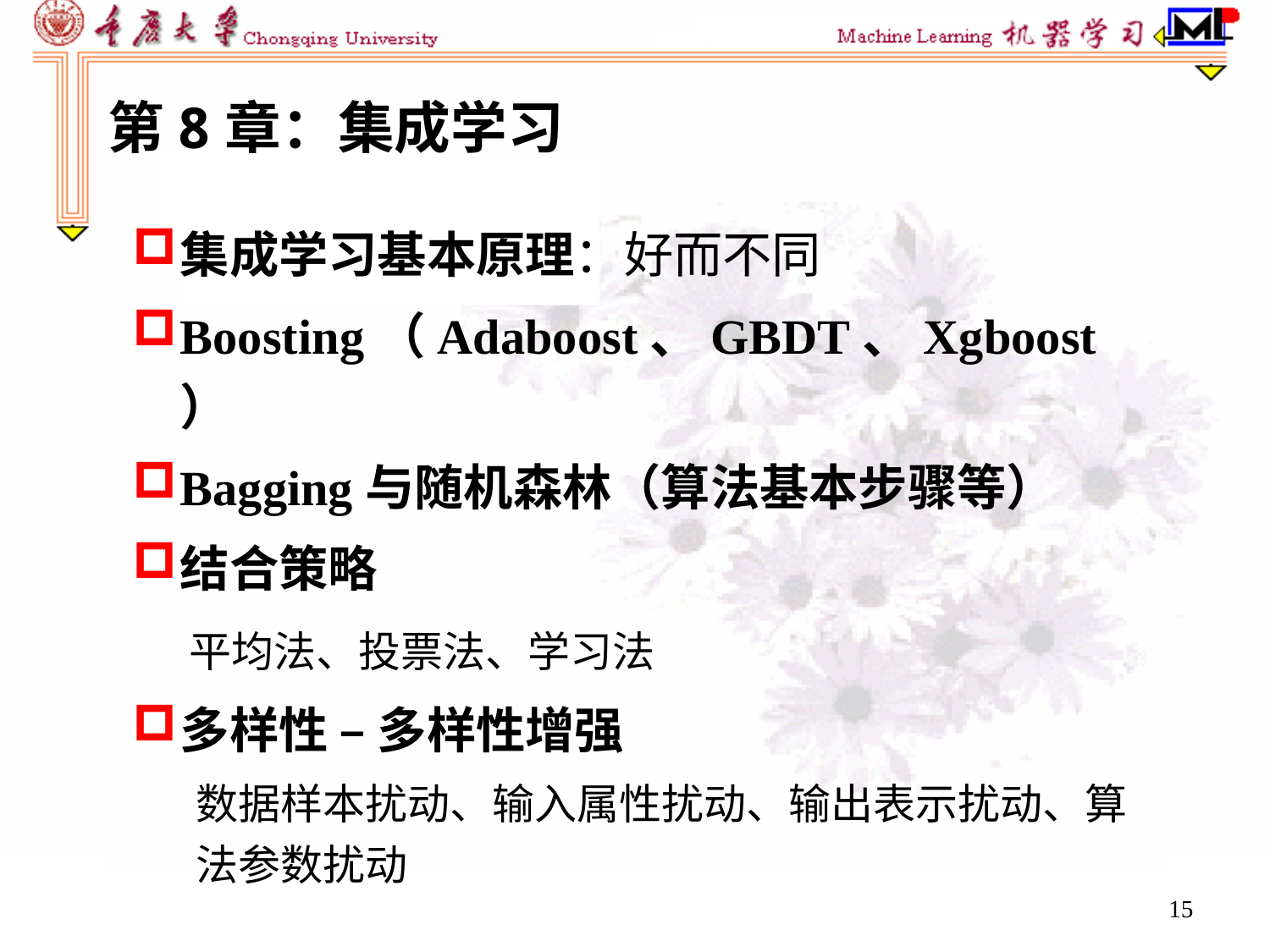

第8章：集成学习

集成学习基本原理：好而不同
Boosting（Adaboost、GBDT、Xgboost）
Bagging与随机森林（算法基本步骤等）
结合策略
    平均法、投票法、学习法
多样性 – 多样性增强
数据样本扰动、输入属性扰动、输出表示扰动、算法参数扰动

15